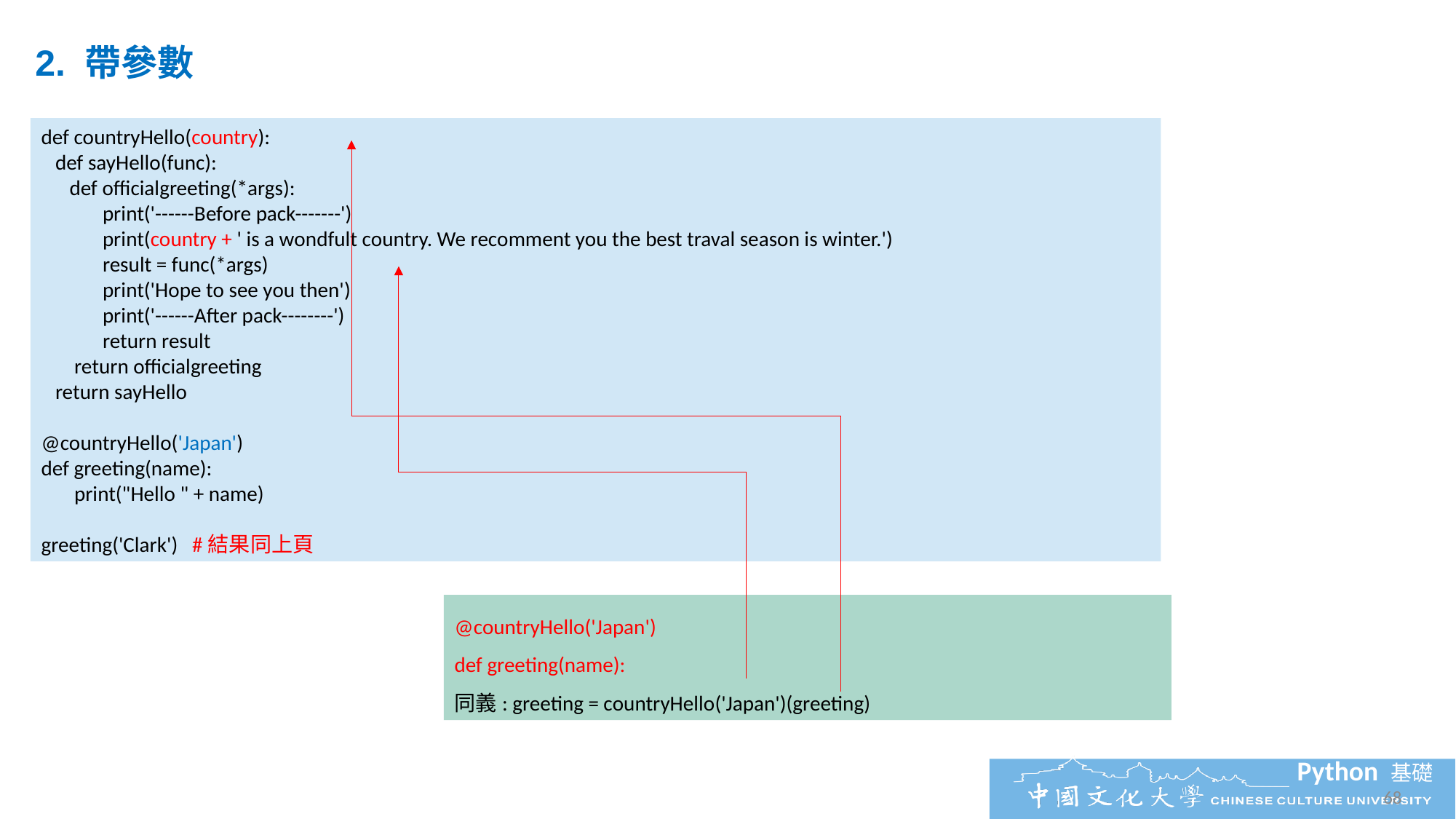

2. 帶參數
def countryHello(country):
   def sayHello(func):
      def officialgreeting(*args):
             print('------Before pack-------')
             print(country + ' is a wondfult country. We recomment you the best traval season is winter.')
             result = func(*args)
             print('Hope to see you then')
             print('------After pack--------')
             return result
       return officialgreeting
   return sayHello
@countryHello('Japan')
def greeting(name):
       print("Hello " + name)

greeting('Clark')   #結果同上頁
@countryHello('Japan')
def greeting(name):
同義: greeting = countryHello('Japan')(greeting)
68